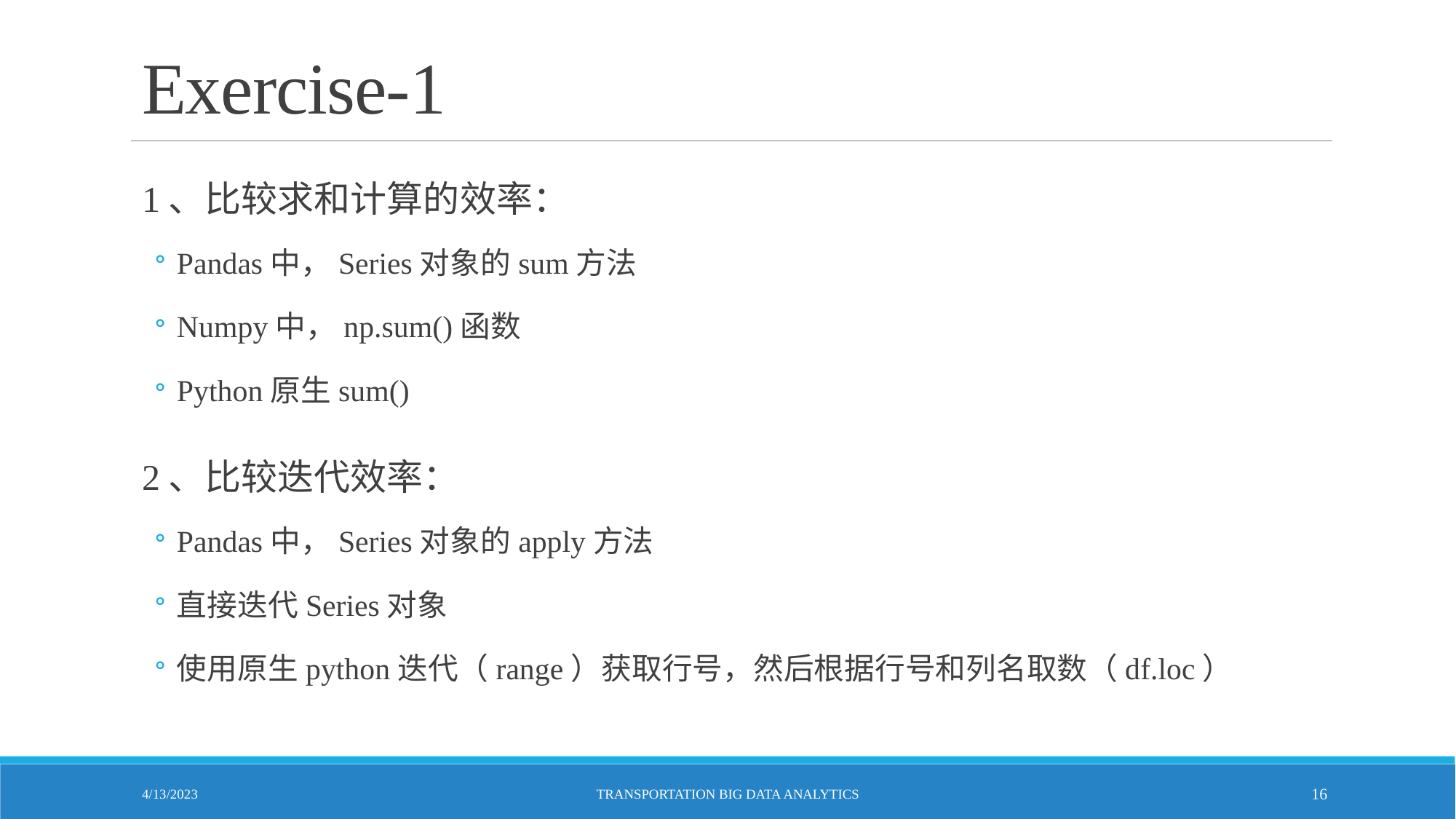

# Exercise-1
1、比较求和计算的效率：
Pandas中，Series对象的sum方法
Numpy中，np.sum()函数
Python原生sum()
2、比较迭代效率：
Pandas中，Series对象的apply方法
直接迭代Series对象
使用原生python迭代（range）获取行号，然后根据行号和列名取数（df.loc）

4/13/2023
Transportation Big Data Analytics
16